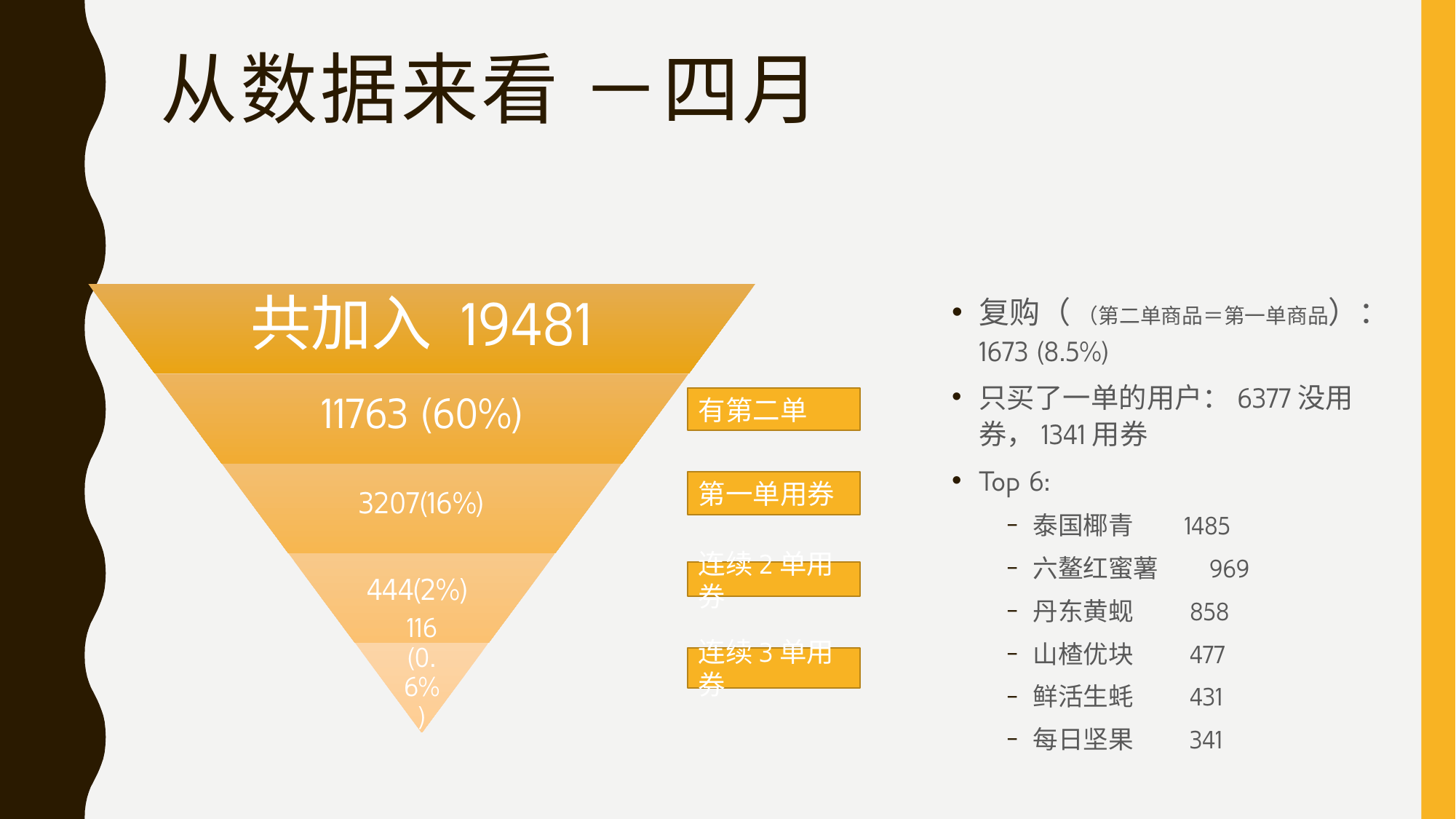

# 从数据来看 －四月
共加入 19481
11763 (60%)
3207(16%)
444(2%)
116 (0.6%)
复购（ （第二单商品＝第一单商品）：1673 (8.5%)
只买了一单的用户：6377没用券，1341用券
Top 6:
泰国椰青        1485
六鳌红蜜薯        969
丹东黄蚬         858
山楂优块         477
鲜活生蚝         431
每日坚果         341

有第二单
第一单用券
连续2单用券
连续3单用券